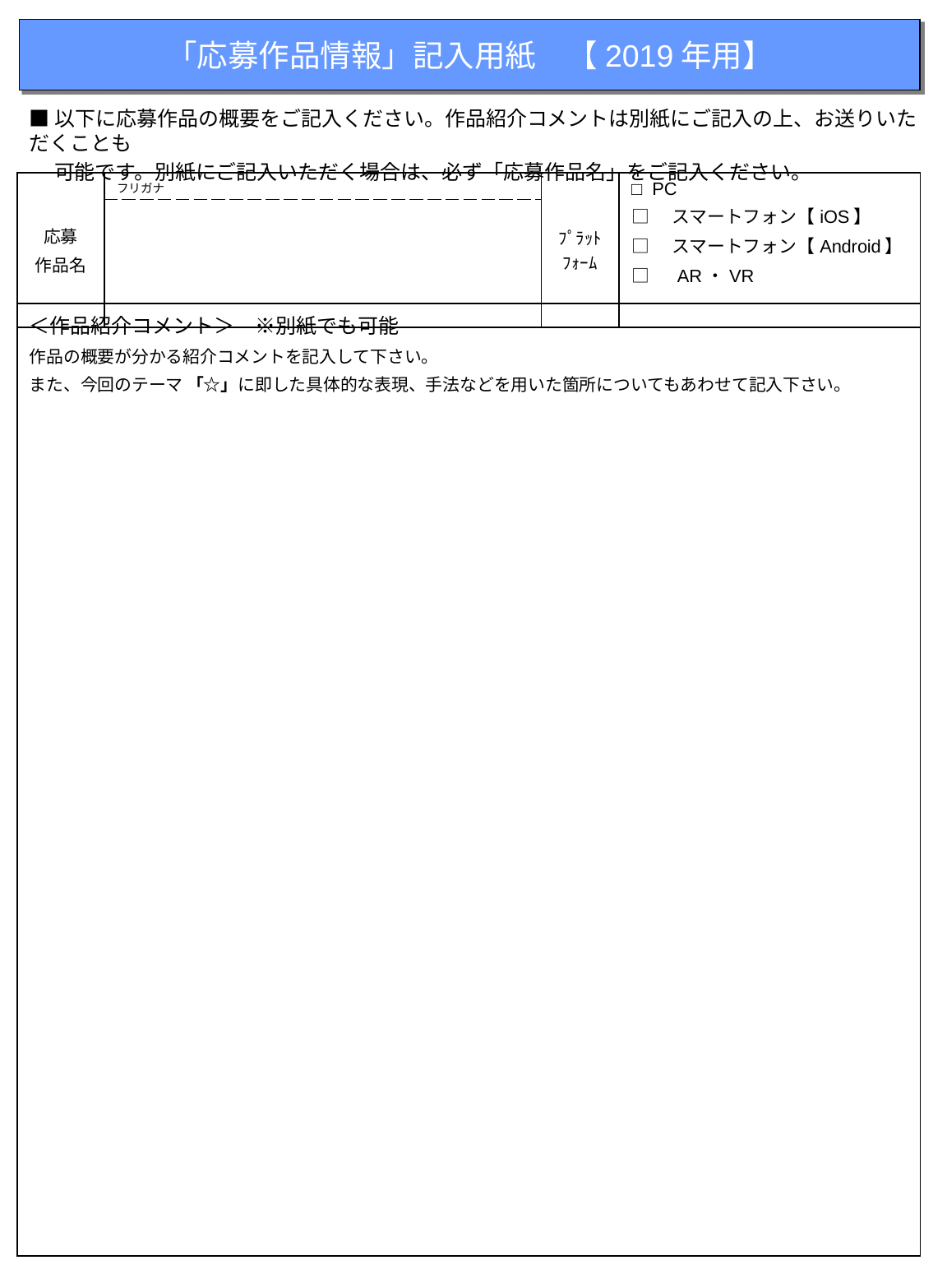

「応募作品情報」記入用紙　【2019年用】
■以下に応募作品の概要をご記入ください。作品紹介コメントは別紙にご記入の上、お送りいただくことも
　 可能です。別紙にご記入いただく場合は、必ず「応募作品名」をご記入ください。
| 応募 作品名 | フリガナ | ﾌﾟﾗｯﾄﾌｫｰﾑ | □ PC □　スマートフォン【iOS】 □　スマートフォン【Android】 □　AR・VR |
| --- | --- | --- | --- |
|  |  |  |  |
| ＜作品紹介コメント＞　※別紙でも可能 作品の概要が分かる紹介コメントを記入して下さい。 また、今回のテーマ 「☆」に即した具体的な表現、手法などを用いた箇所についてもあわせて記入下さい。 |
| --- |